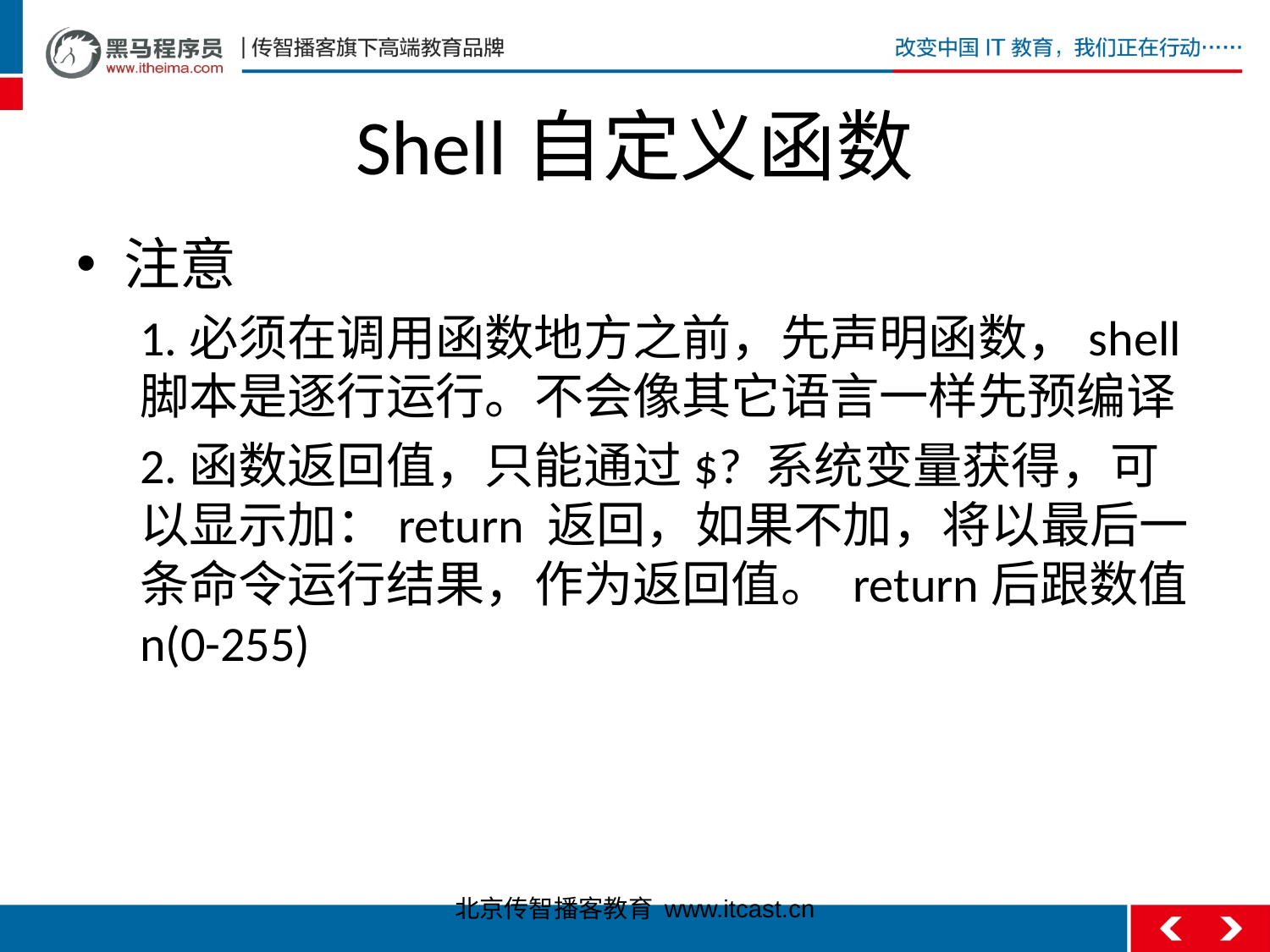

# Shell自定义函数
注意
1.必须在调用函数地方之前，先声明函数，shell脚本是逐行运行。不会像其它语言一样先预编译
2.函数返回值，只能通过$? 系统变量获得，可以显示加：return 返回，如果不加，将以最后一条命令运行结果，作为返回值。 return后跟数值n(0-255)
北京传智播客教育 www.itcast.cn